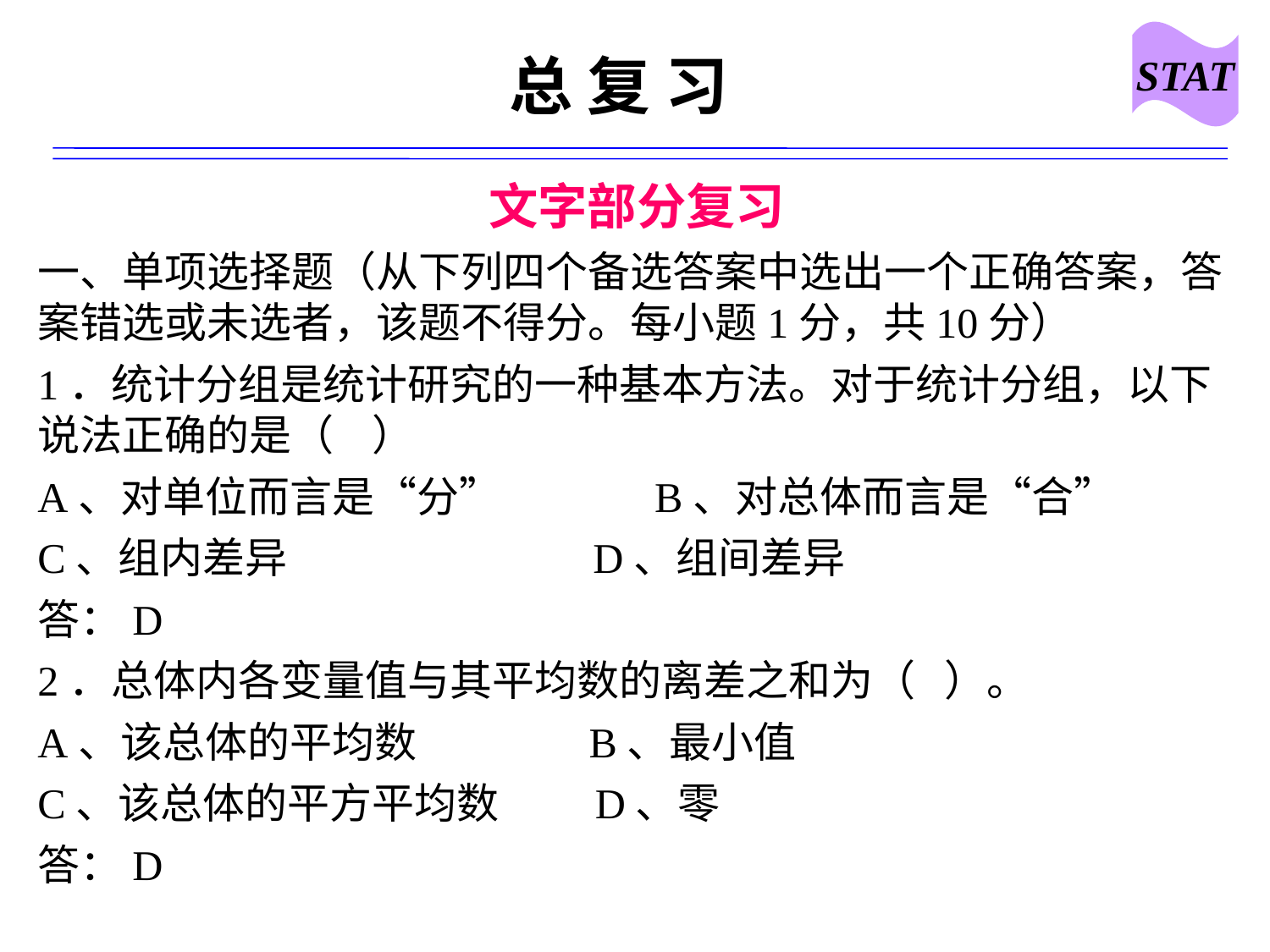

STAT
# 总 复 习

文字部分复习
一、单项选择题（从下列四个备选答案中选出一个正确答案，答案错选或未选者，该题不得分。每小题1分，共10分）
1．统计分组是统计研究的一种基本方法。对于统计分组，以下说法正确的是（    ）
A、对单位而言是“分”               B、对总体而言是“合”
C、组内差异                               D、组间差异
答：D
2．总体内各变量值与其平均数的离差之和为（   ）。
A、该总体的平均数                 B、最小值
C、该总体的平方平均数         D、零
答：D